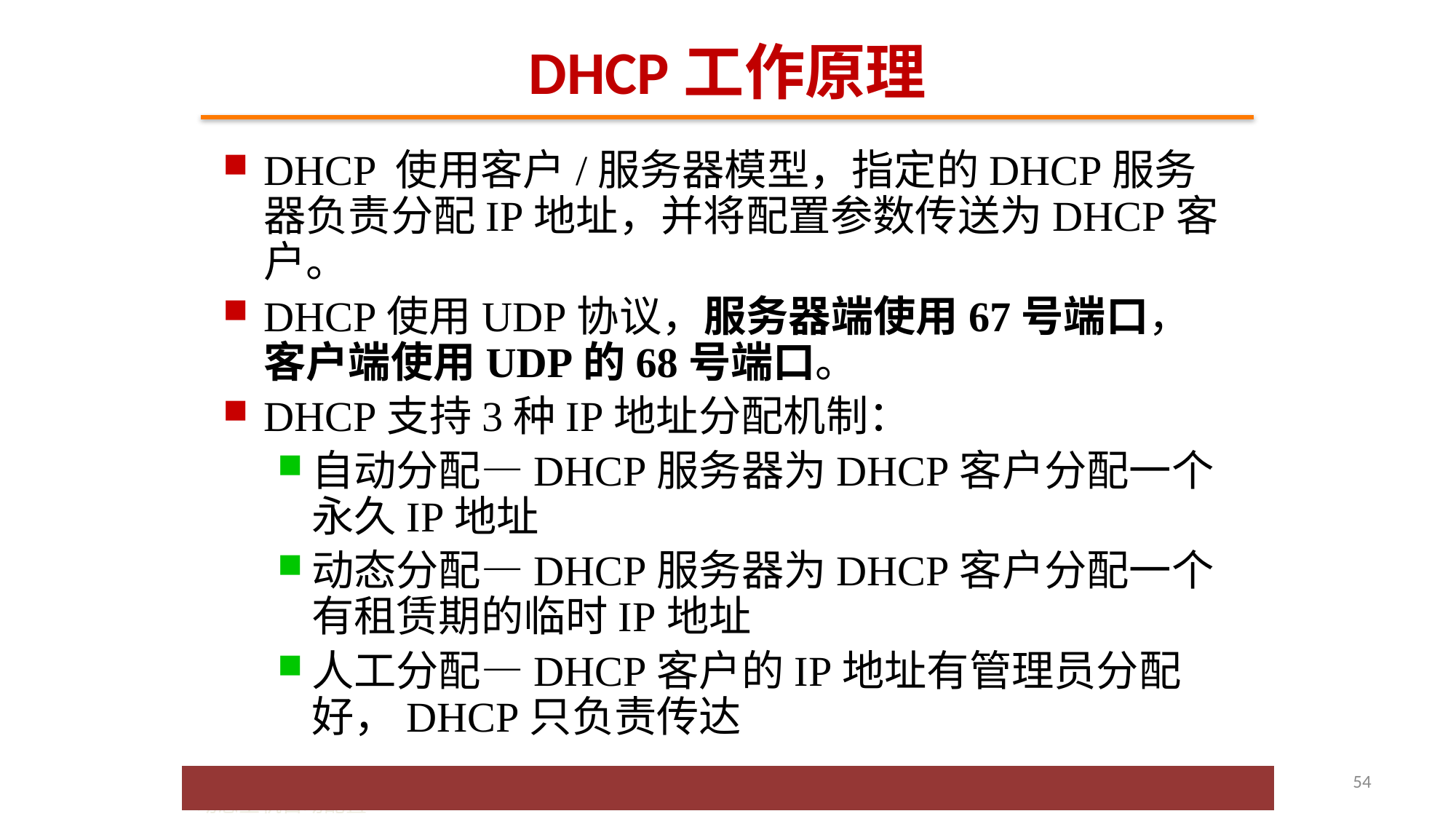

# DHCP工作原理
DHCP 使用客户/服务器模型，指定的DHCP服务器负责分配IP地址，并将配置参数传送为DHCP客户。
DHCP使用UDP协议，服务器端使用67号端口，客户端使用UDP的68号端口。
DHCP支持3种IP地址分配机制：
自动分配—DHCP服务器为DHCP客户分配一个永久IP地址
动态分配—DHCP服务器为DHCP客户分配一个有租赁期的临时IP地址
人工分配—DHCP客户的IP地址有管理员分配好，DHCP只负责传达
54

动态主机自动配置